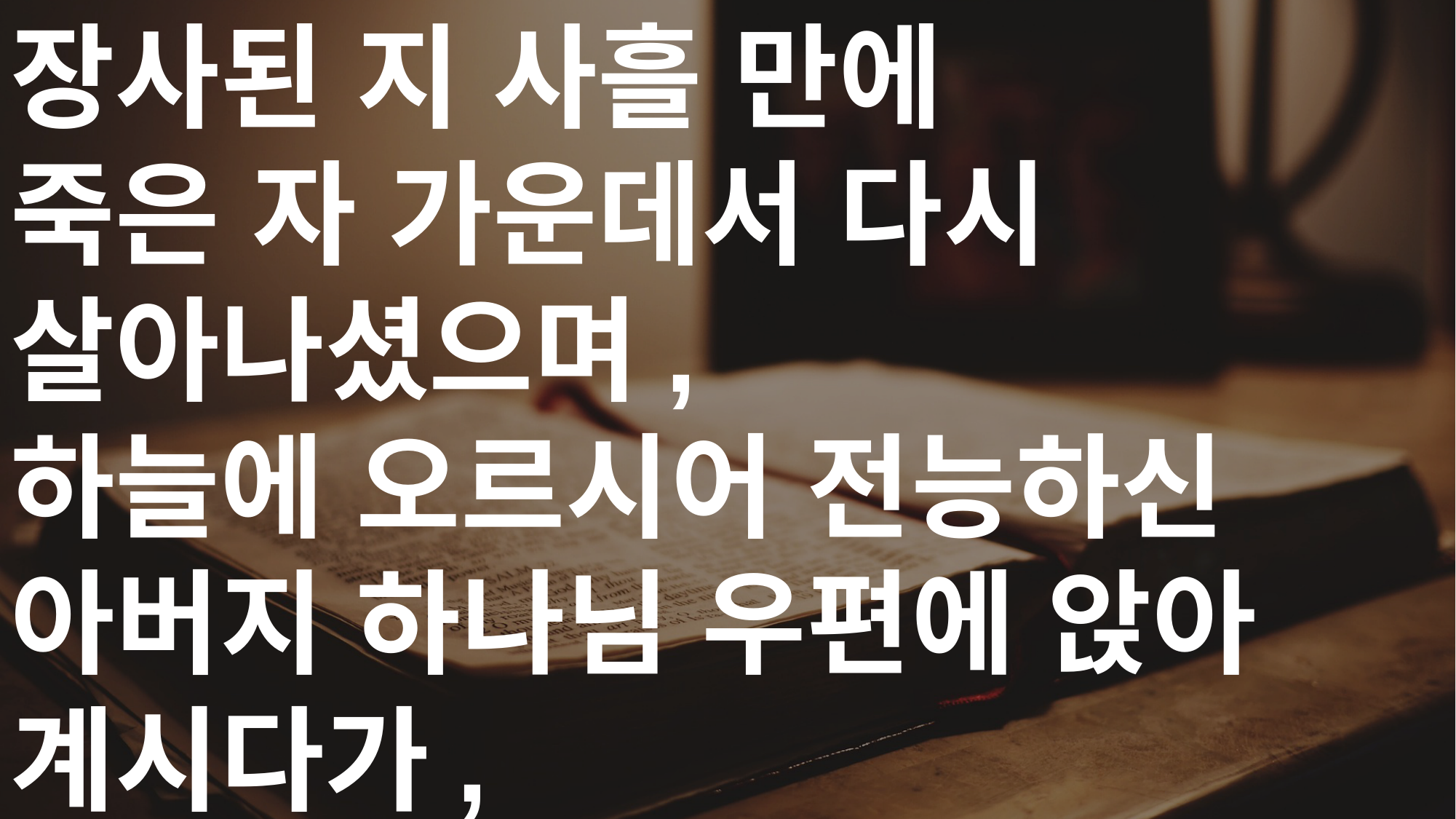

장사된 지 사흘 만에
죽은 자 가운데서 다시
살아나셨으며,
하늘에 오르시어 전능하신 아버지 하나님 우편에 앉아 계시다가,